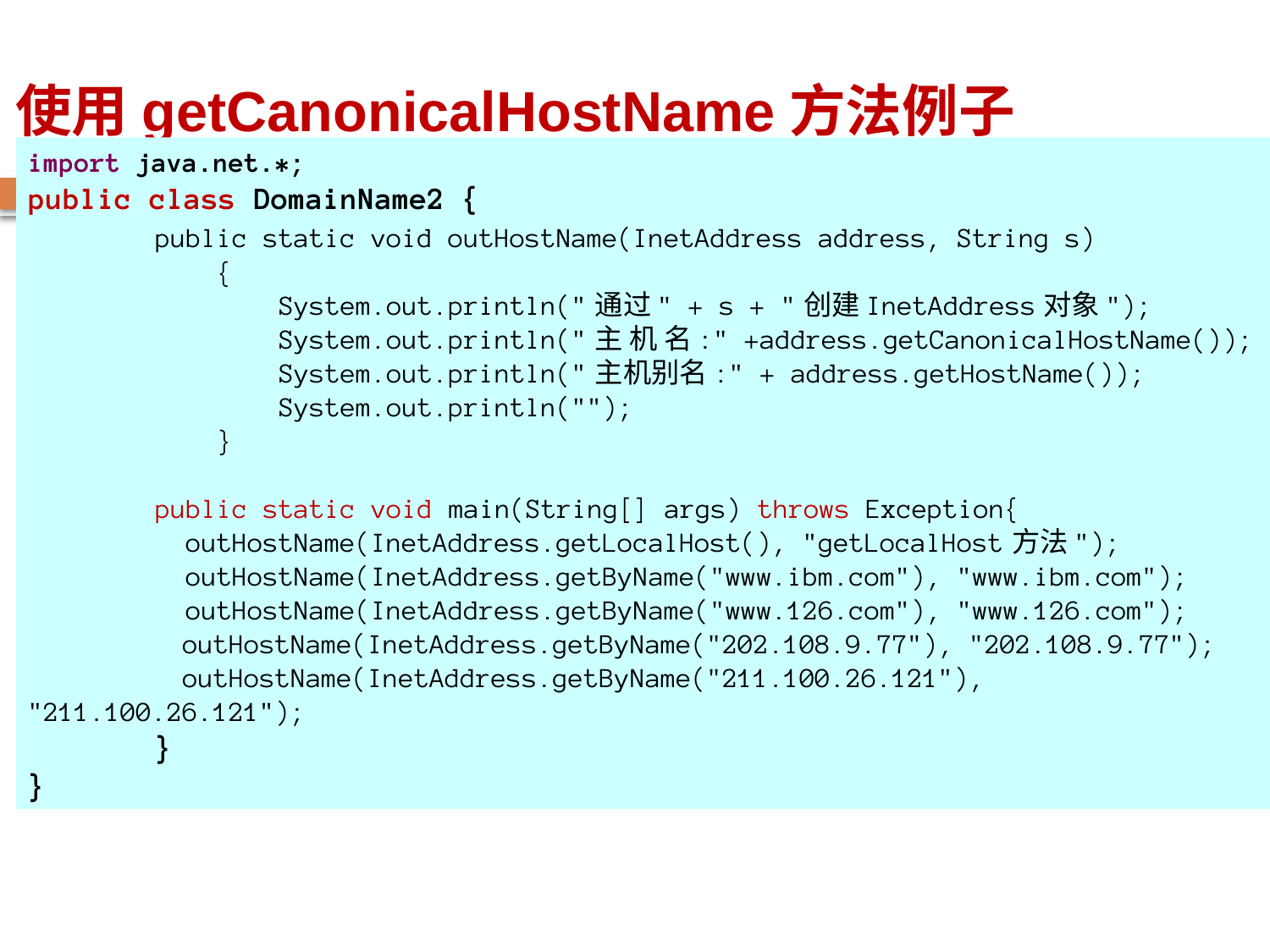

# 使用getCanonicalHostName方法例子
import java.net.*;
public class DomainName2 {
	public static void outHostName(InetAddress address, String s)
	    {
	        System.out.println("通过" + s + "创建InetAddress对象");
	        System.out.println("主 机 名:" +address.getCanonicalHostName());
	        System.out.println("主机别名:" + address.getHostName());
	        System.out.println("");
	    }

	public static void main(String[] args) throws Exception{
	  outHostName(InetAddress.getLocalHost(), "getLocalHost方法");
	  outHostName(InetAddress.getByName("www.ibm.com"), "www.ibm.com");
	  outHostName(InetAddress.getByName("www.126.com"), "www.126.com");
          outHostName(InetAddress.getByName("202.108.9.77"), "202.108.9.77");
          outHostName(InetAddress.getByName("211.100.26.121"), "211.100.26.121");
	}
}